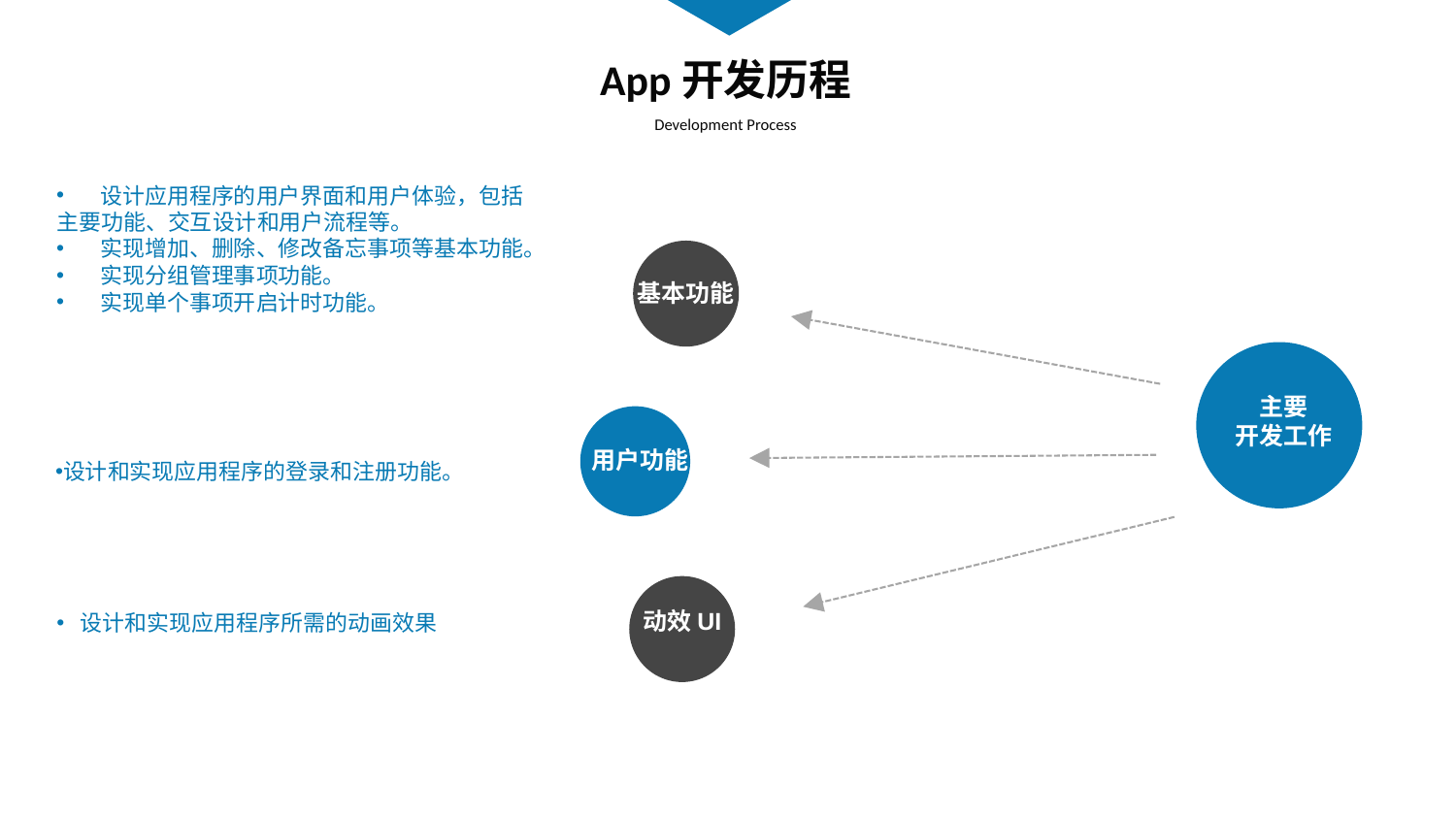

App开发历程
Development Process
      设计应用程序的用户界面和用户体验，包括主要功能、交互设计和用户流程等。
      实现增加、删除、修改备忘事项等基本功能。
      实现分组管理事项功能。
      实现单个事项开启计时功能。

基本功能

主要
开发工作

用户功能
设计和实现应用程序的登录和注册功能。

动效UI
  设计和实现应用程序所需的动画效果